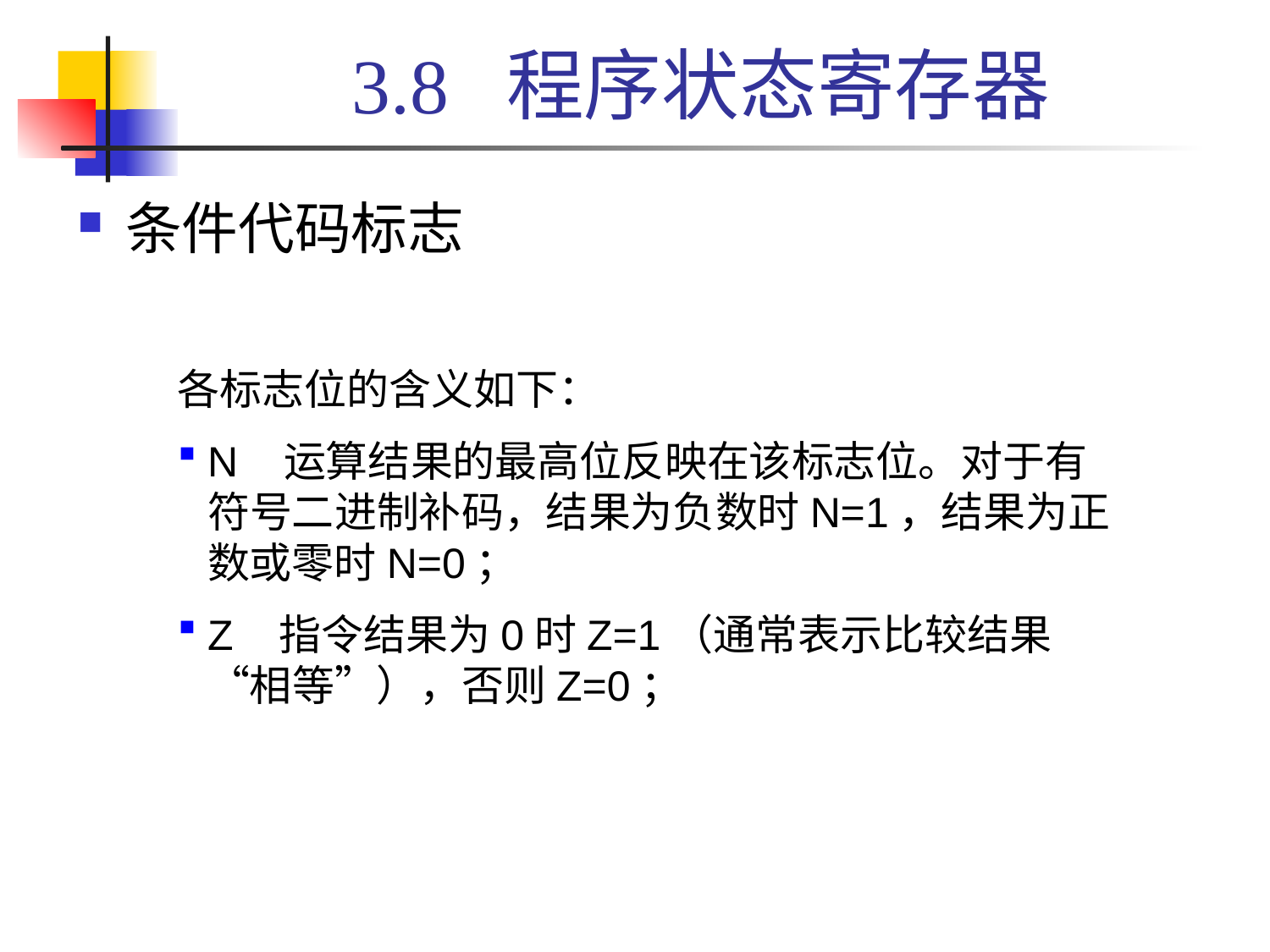

# 3.8  程序状态寄存器
条件代码标志
各标志位的含义如下：
N   运算结果的最高位反映在该标志位。对于有符号二进制补码，结果为负数时N=1，结果为正数或零时N=0；
Z   指令结果为0时Z=1（通常表示比较结果“相等”），否则Z=0；